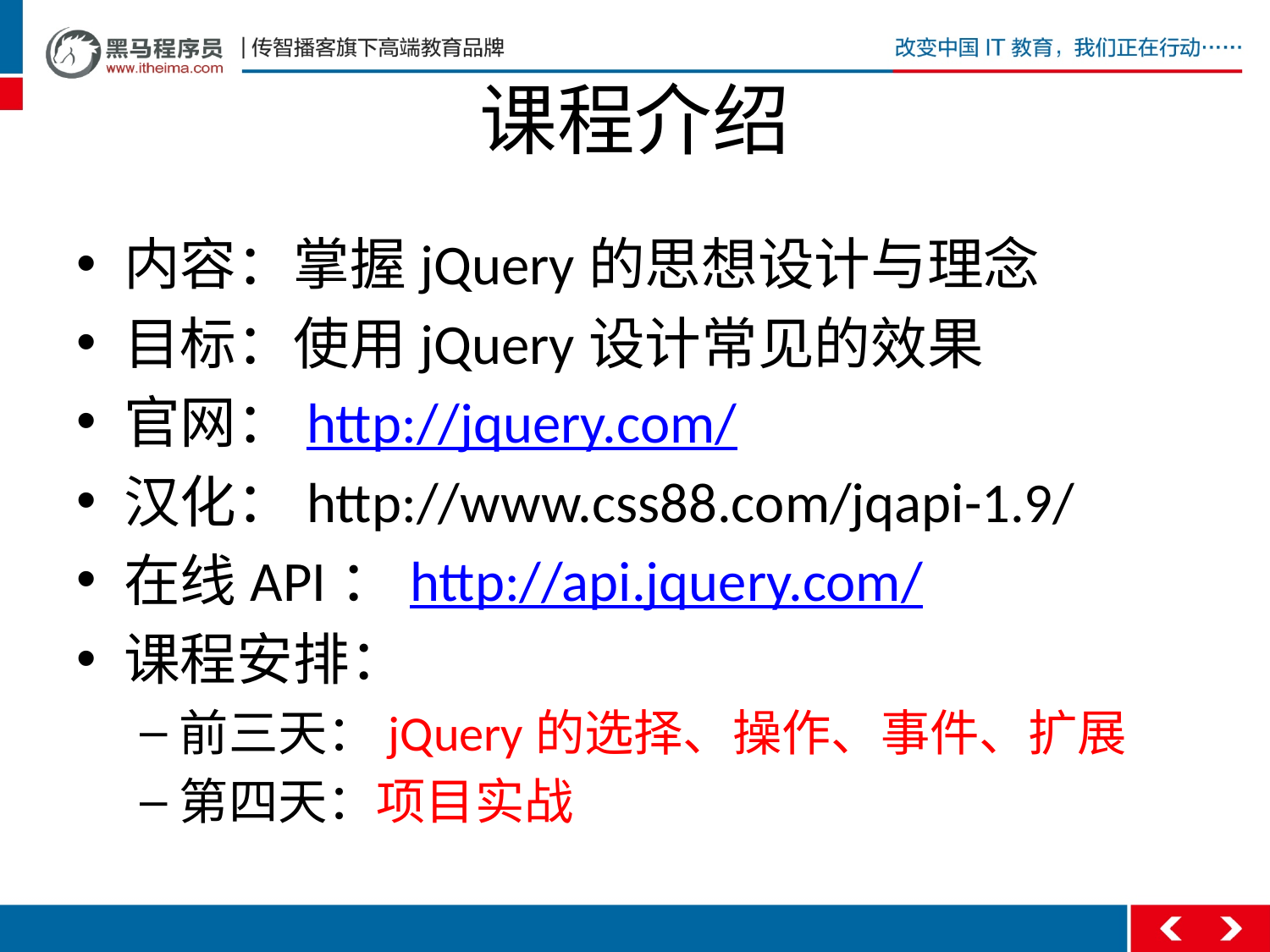

# 课程介绍
内容：掌握jQuery的思想设计与理念
目标：使用jQuery设计常见的效果
官网：http://jquery.com/
汉化：http://www.css88.com/jqapi-1.9/
在线API：http://api.jquery.com/
课程安排：
前三天：jQuery的选择、操作、事件、扩展
第四天：项目实战